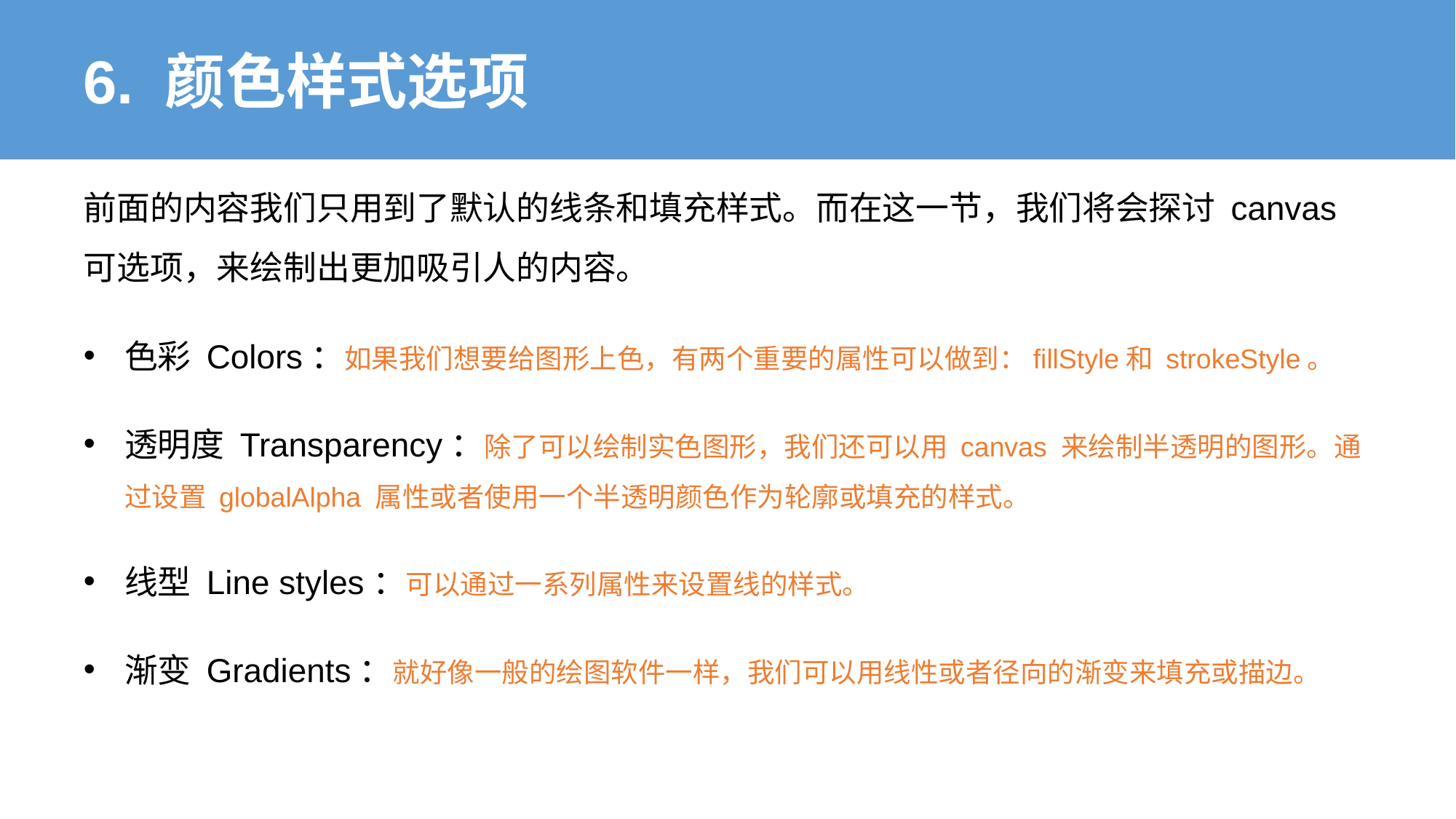

# 6. 颜色样式选项
前面的内容我们只用到了默认的线条和填充样式。而在这一节，我们将会探讨 canvas 可选项，来绘制出更加吸引人的内容。
色彩 Colors：如果我们想要给图形上色，有两个重要的属性可以做到：fillStyle和 strokeStyle。
透明度 Transparency：除了可以绘制实色图形，我们还可以用 canvas 来绘制半透明的图形。通过设置 globalAlpha 属性或者使用一个半透明颜色作为轮廓或填充的样式。
线型 Line styles：可以通过一系列属性来设置线的样式。
渐变 Gradients：就好像一般的绘图软件一样，我们可以用线性或者径向的渐变来填充或描边。